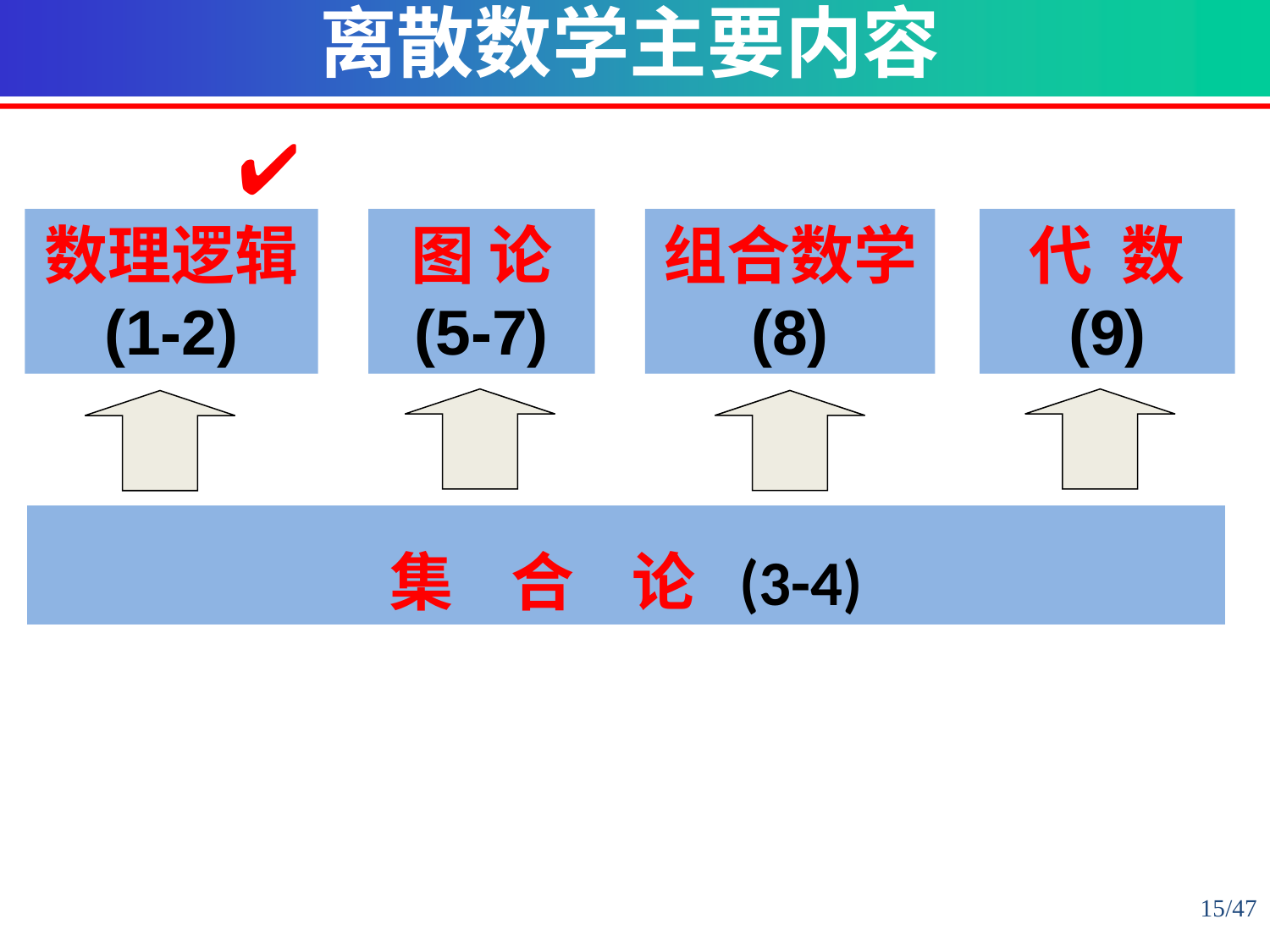

离散数学主要内容
✔
代  数
(9)
数理逻辑
(1-2)
图 论
(5-7)
组合数学
(8)

集    合    论  (3-4)
15/47